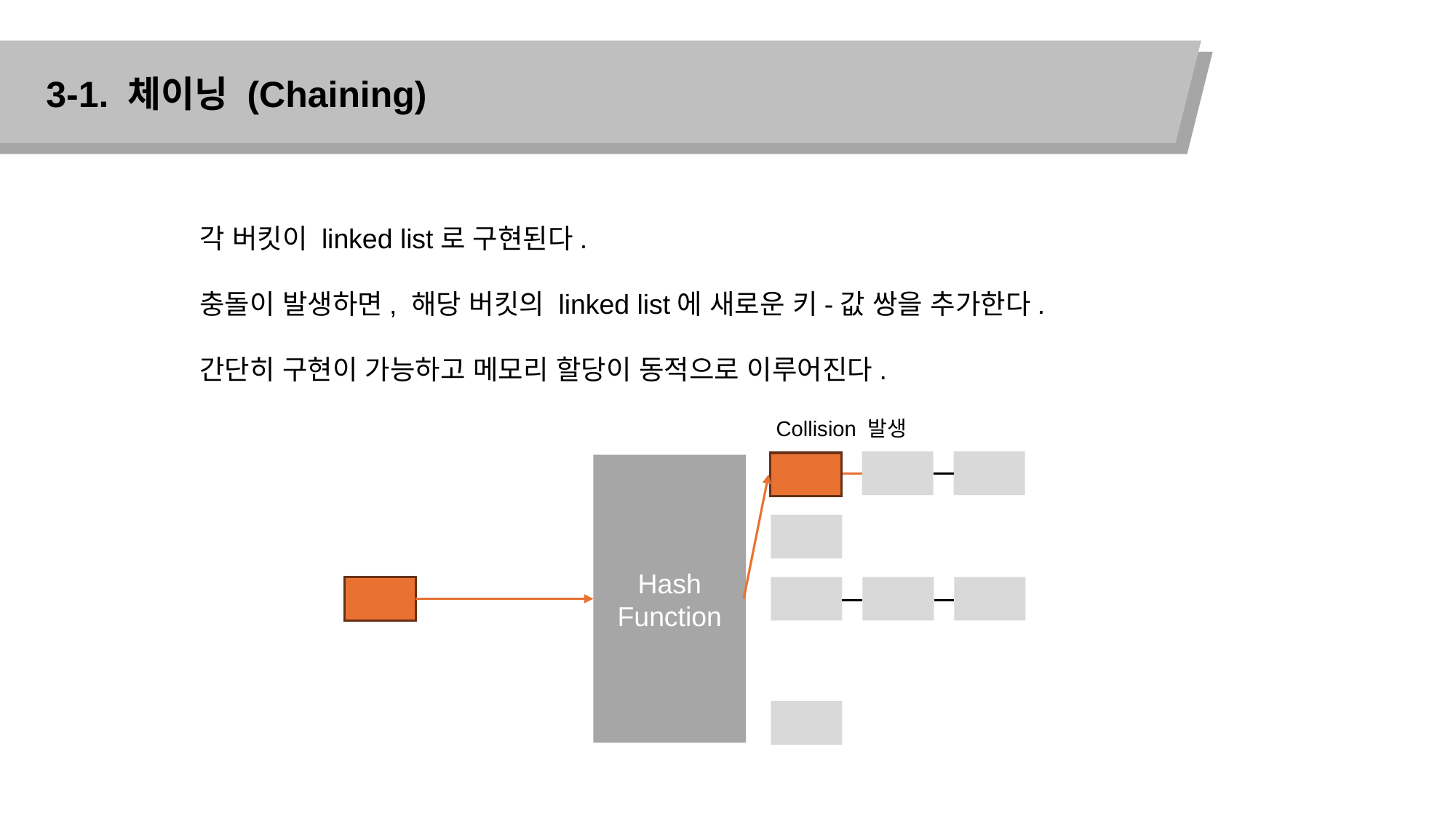

3-1. 체이닝 (Chaining)
각 버킷이 linked list로 구현된다.

충돌이 발생하면, 해당 버킷의 linked list에 새로운 키-값 쌍을 추가한다.

간단히 구현이 가능하고 메모리 할당이 동적으로 이루어진다.
Collision 발생

Hash Function